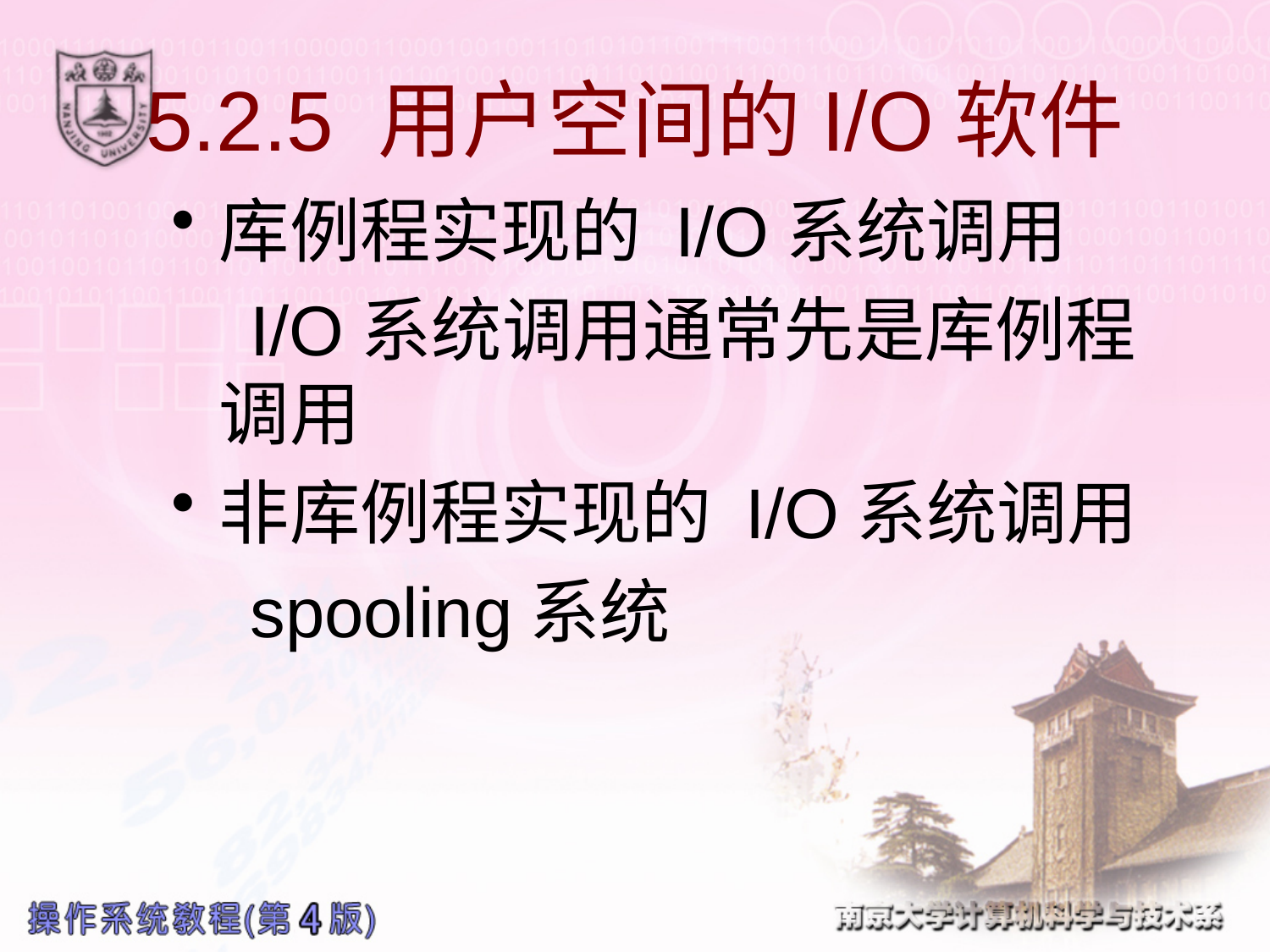

# 5.2.5 用户空间的I/O软件
库例程实现的 I/O系统调用
    I/O系统调用通常先是库例程调用
非库例程实现的 I/O系统调用
    spooling系统